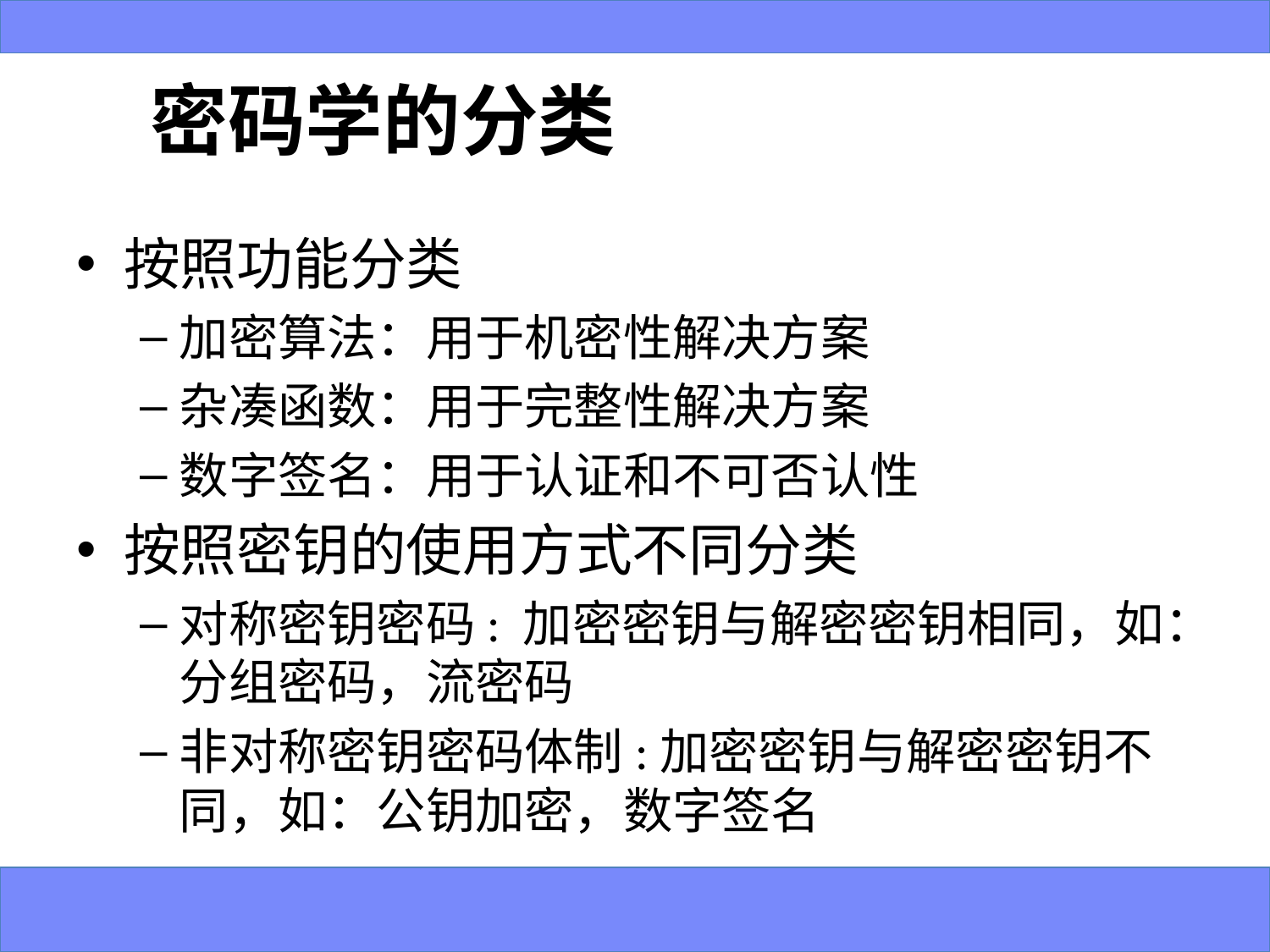

# 密码学的分类
按照功能分类
加密算法：用于机密性解决方案
杂凑函数：用于完整性解决方案
数字签名：用于认证和不可否认性
按照密钥的使用方式不同分类
对称密钥密码: 加密密钥与解密密钥相同，如：分组密码，流密码
非对称密钥密码体制:加密密钥与解密密钥不同，如：公钥加密，数字签名
9